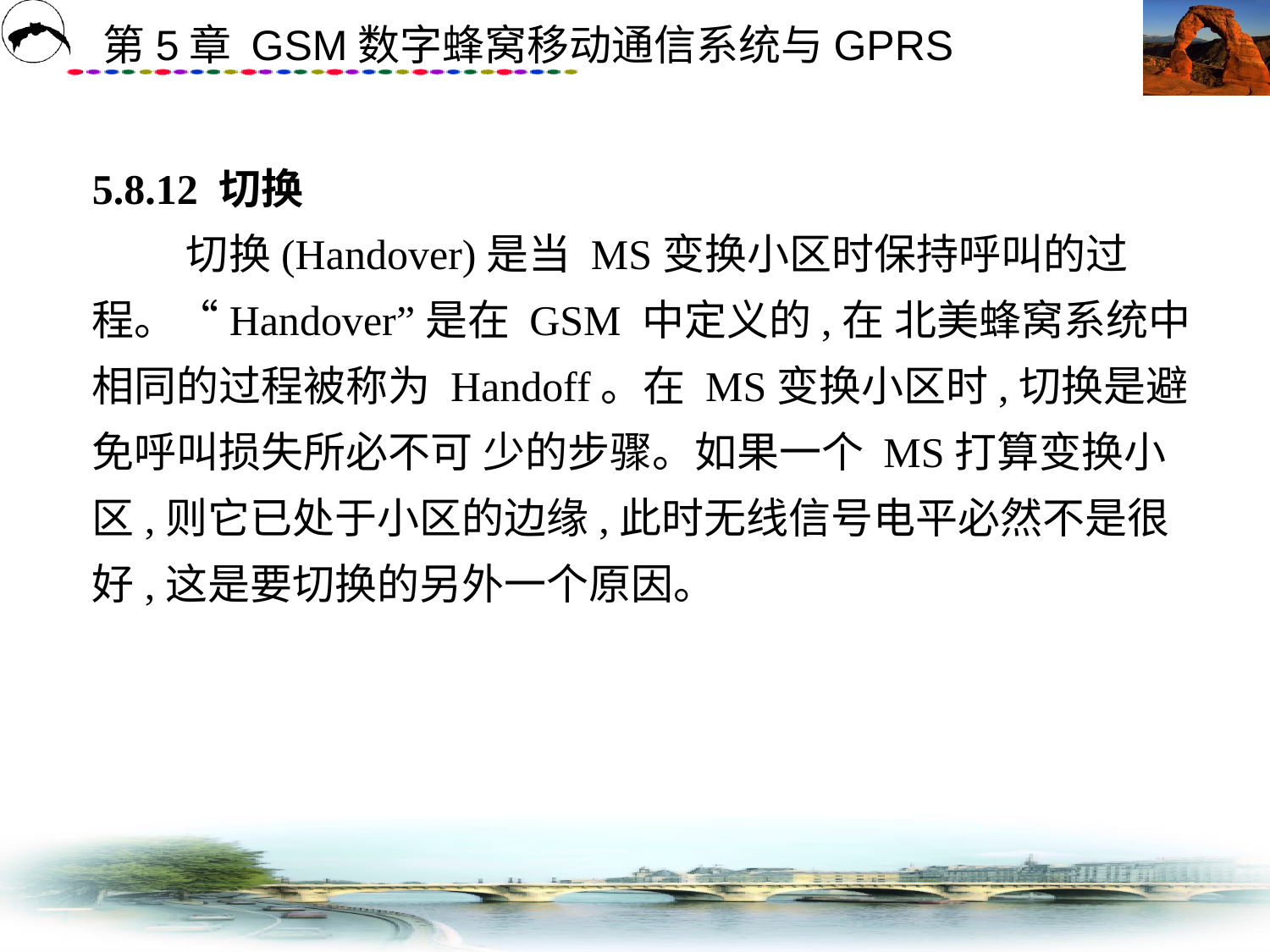

# 5.8.12 切换 　　 切换(Handover)是当 MS变换小区时保持呼叫的过程。“Handover”是在 GSM 中定义的,在 北美蜂窝系统中相同的过程被称为 Handoff。在 MS变换小区时,切换是避免呼叫损失所必不可 少的步骤。如果一个 MS打算变换小区,则它已处于小区的边缘,此时无线信号电平必然不是很 好,这是要切换的另外一个原因。